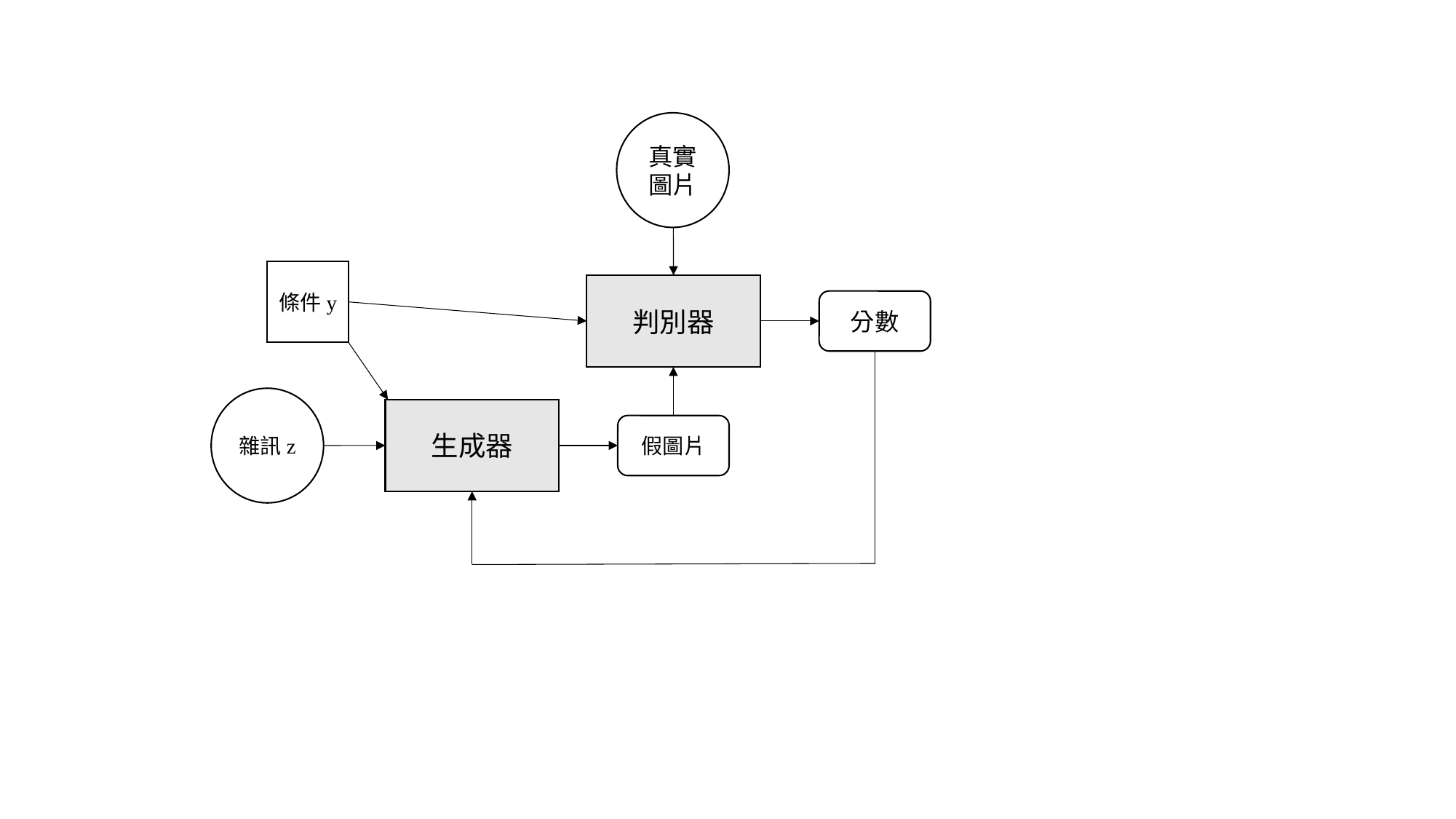

真實圖片
條件y
判別器
分數
雜訊z
生成器
假圖片